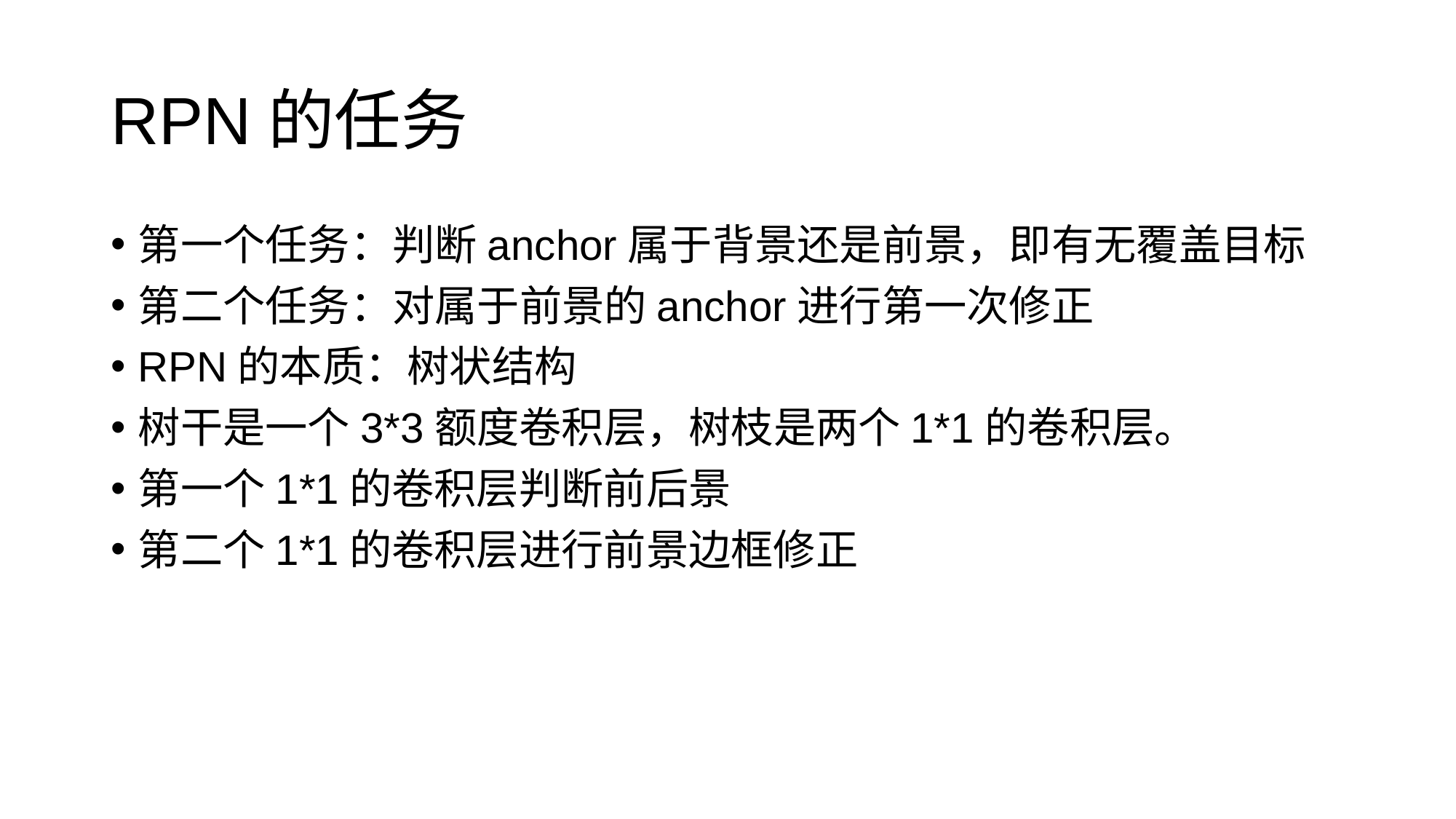

# RPN的任务
第一个任务：判断anchor属于背景还是前景，即有无覆盖目标
第二个任务：对属于前景的anchor进行第一次修正
RPN的本质：树状结构
树干是一个3*3额度卷积层，树枝是两个1*1的卷积层。
第一个1*1的卷积层判断前后景
第二个1*1的卷积层进行前景边框修正